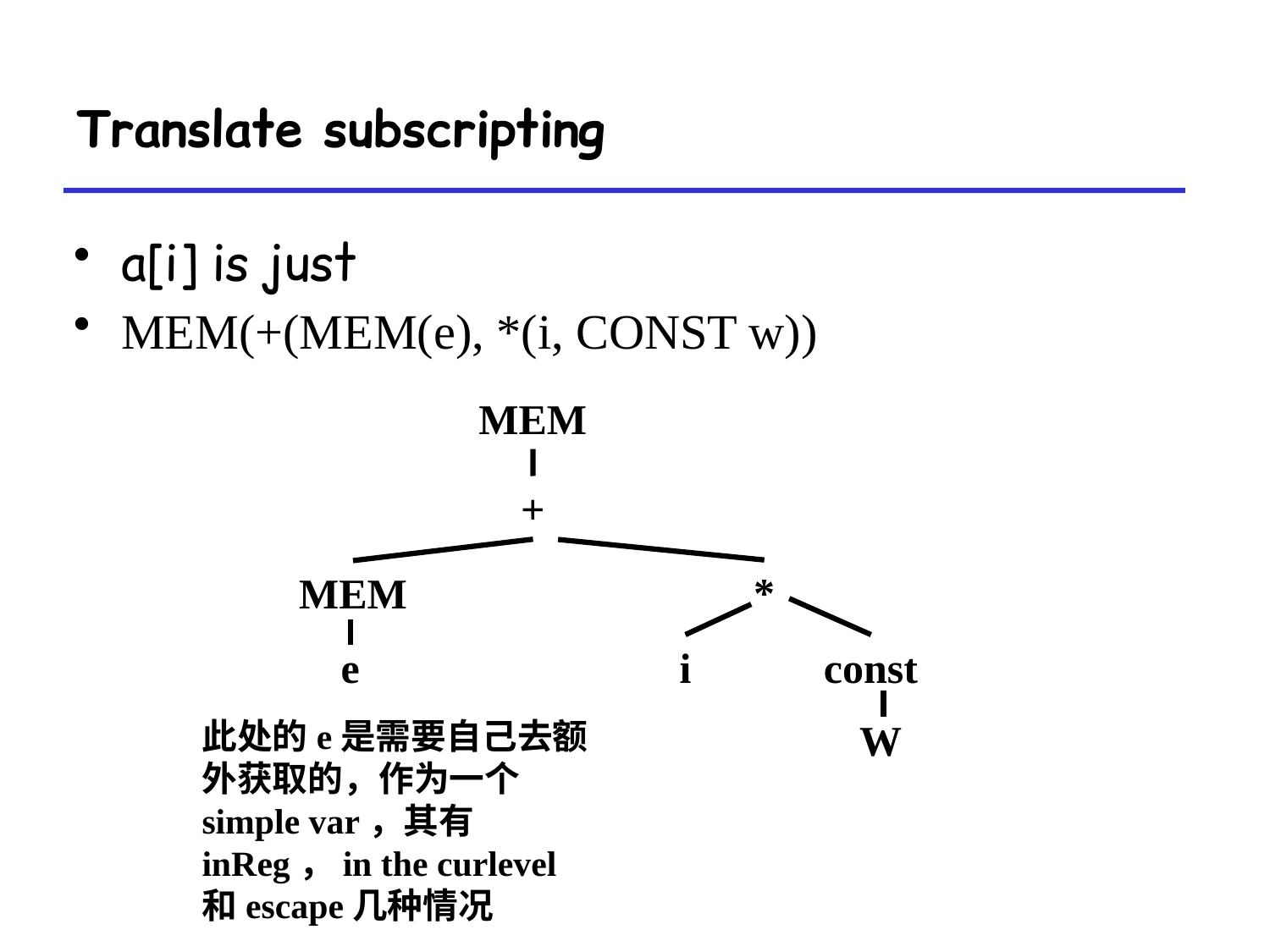

# Translate subscripting
a[i] is just
MEM(+(MEM(e), *(i, CONST w))

MEM
+
*
MEM
e
i
const
此处的e是需要自己去额外获取的，作为一个simple var，其有inReg，in the curlevel和escape几种情况
W

33